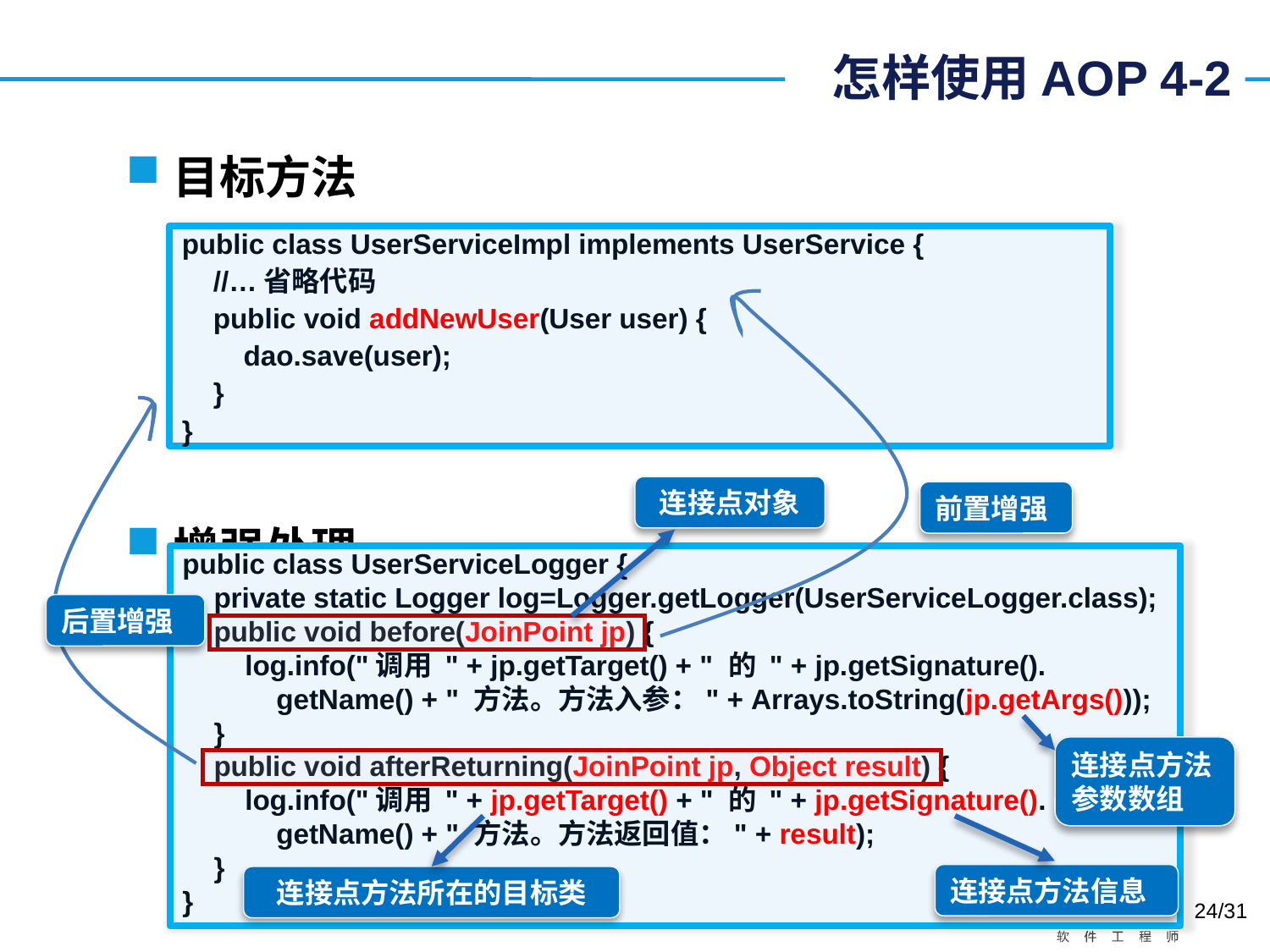

# 怎样使用AOP 4-2
目标方法

增强处理
public class UserServiceImpl implements UserService {
    //…省略代码
    public void addNewUser(User user) {
	dao.save(user);
    }
}

连接点对象
前置增强
public class UserServiceLogger {
    private static Logger log=Logger.getLogger(UserServiceLogger.class);
    public void before(JoinPoint jp) {
        log.info("调用 " + jp.getTarget() + " 的 " + jp.getSignature().
            getName() + " 方法。方法入参：" + Arrays.toString(jp.getArgs()));
    }
    public void afterReturning(JoinPoint jp, Object result) {
        log.info("调用 " + jp.getTarget() + " 的 " + jp.getSignature().
            getName() + " 方法。方法返回值：" + result);
    }
}
后置增强

连接点方法参数数组

连接点方法信息
连接点方法所在的目标类
24/31